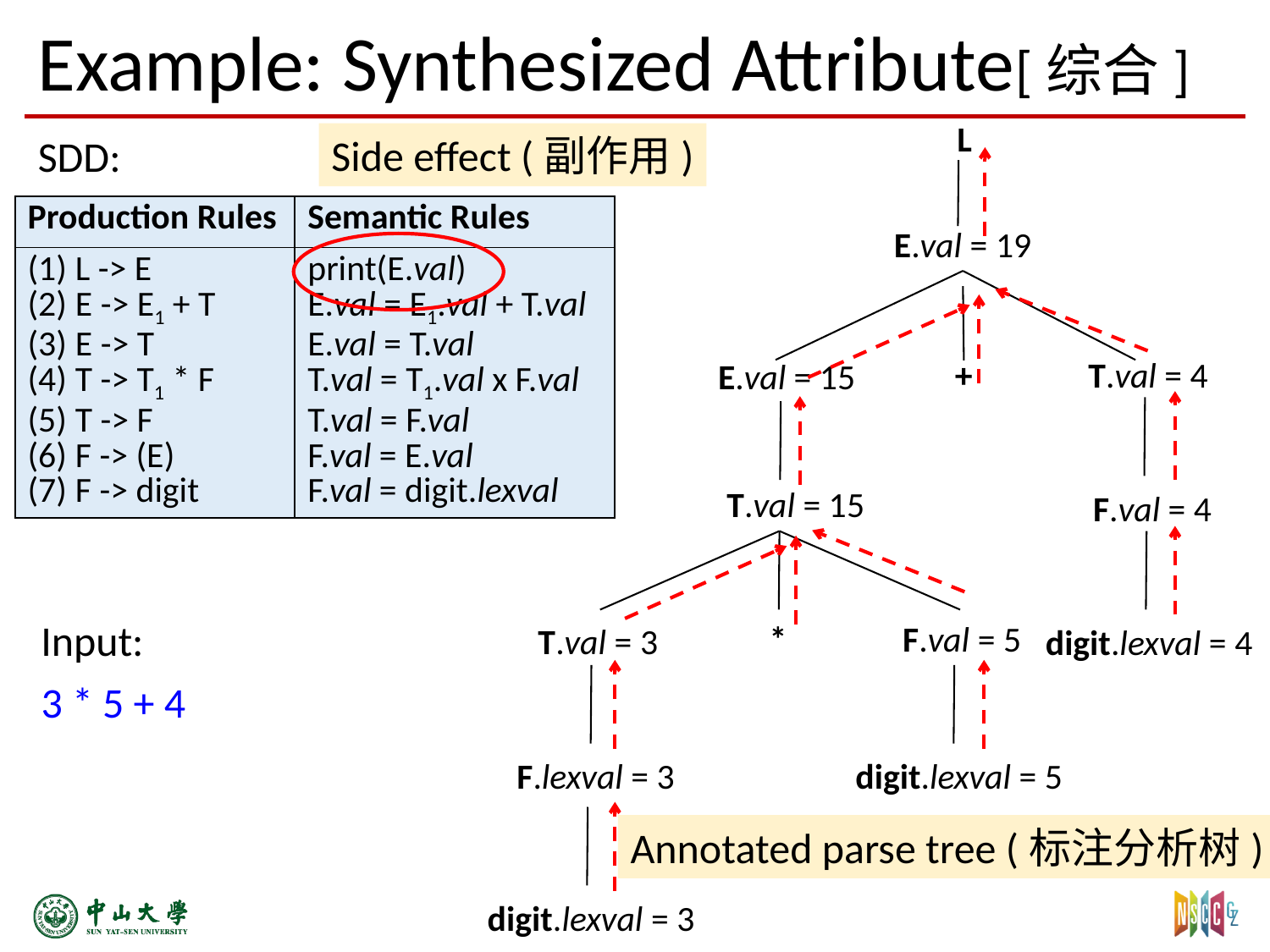

# Example: Synthesized Attribute[综合]
L
Side effect (副作用)

SDD:
| Production Rules | Semantic Rules |
| --- | --- |
| L -> E E -> E1 + T E -> T T -> T1 \* F T -> F F -> (E) F -> digit | print(E.val) E.val = E1.val + T.val E.val = T.val T.val = T1.val x F.val T.val = F.val F.val = E.val F.val = digit.lexval |
E.val = 19
+
T.val = 4
E.val = 15
T.val = 15
F.val = 4
Input:
*
F.val = 5
T.val = 3
digit.lexval = 4
3 * 5 + 4
F.lexval = 3
digit.lexval = 5
Annotated parse tree (标注分析树)
16
digit.lexval = 3